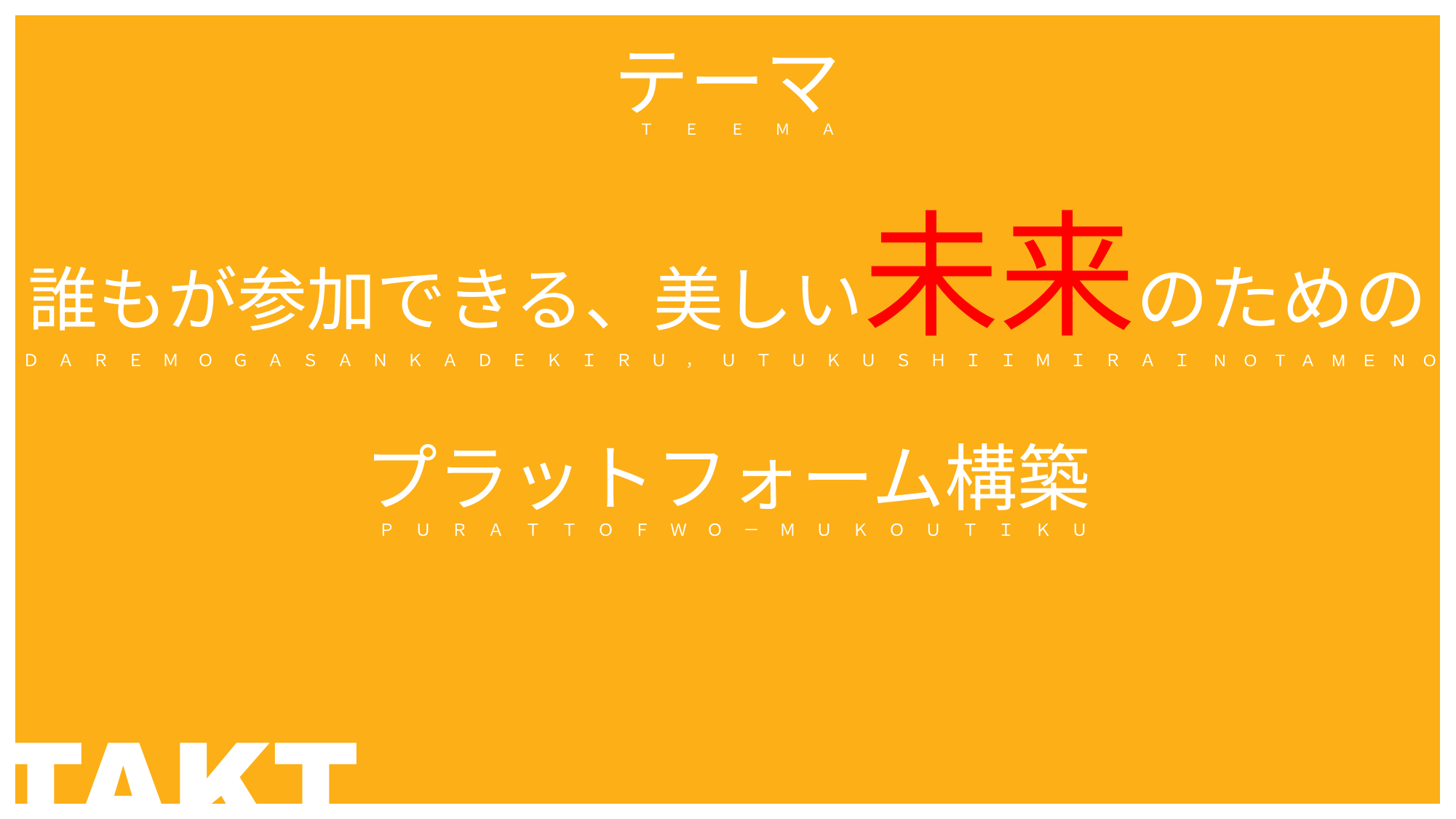

# テーマ
ＴＥＥＭＡ
誰もが参加できる、美しい未来のためのプラットフォーム構築
ＤＡＲＥＭＯＧＡＳＡＮＫＡＤＥＫＩＲＵ，ＵＴＵＫＵＳＨＩＩＭＩＲＡＩNOTAMENO
ＰＵＲＡＴＴＯＦＷＯ－ＭＵＫＯＵＴＩＫＵ
TAKT